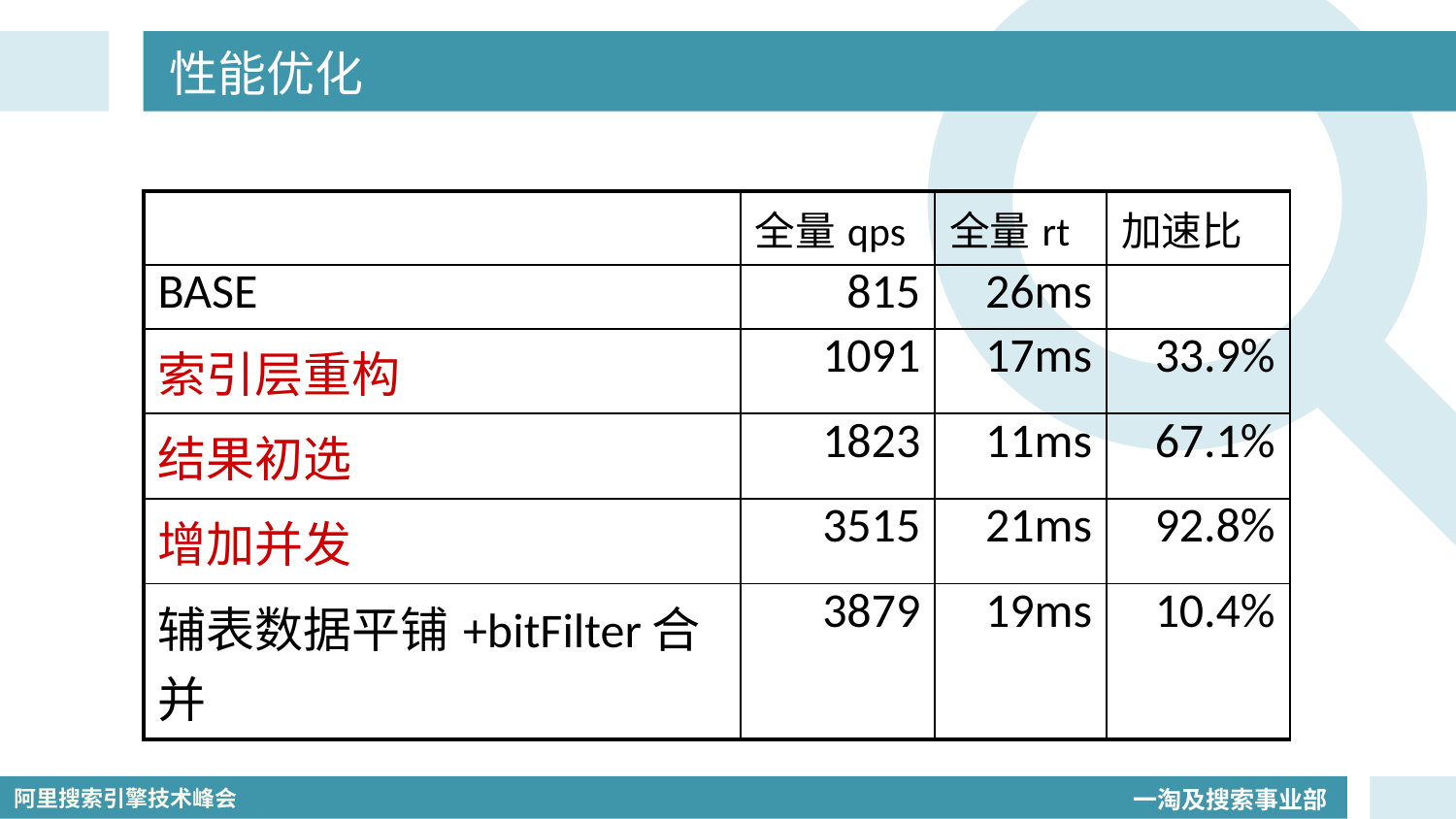

# 性能优化
|  | 全量qps | 全量rt | 加速比 |
| --- | --- | --- | --- |
| BASE | 815 | 26ms |  |
| 索引层重构 | 1091 | 17ms | 33.9% |
| 结果初选 | 1823 | 11ms | 67.1% |
| 增加并发 | 3515 | 21ms | 92.8% |
| 辅表数据平铺+bitFilter合并 | 3879 | 19ms | 10.4% |